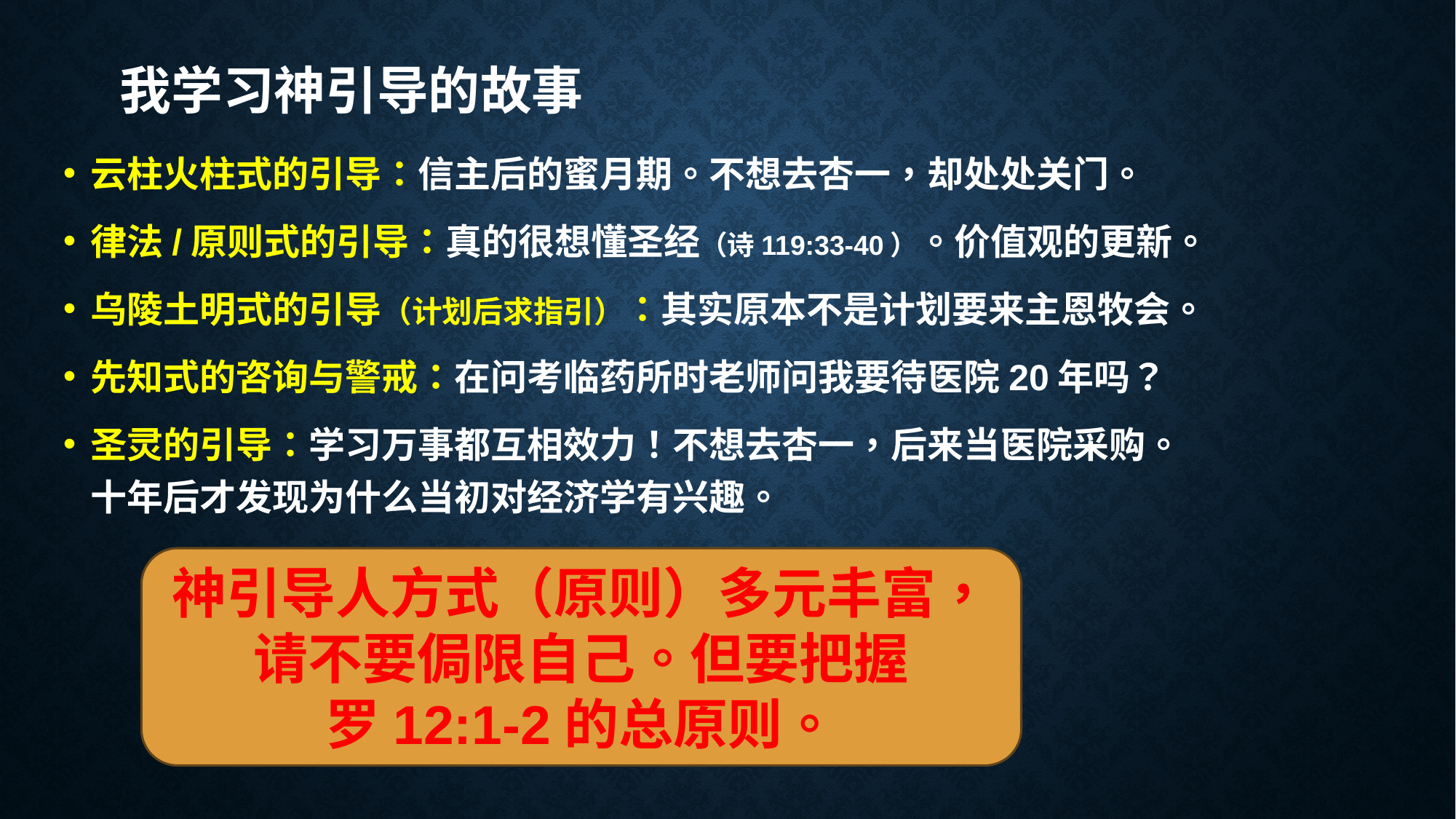

# 我学习神引导的故事
云柱火柱式的引导：信主后的蜜月期。不想去杏一，却处处关门。
律法/原则式的引导：真的很想懂圣经（诗119:33-40）。价值观的更新。
乌陵土明式的引导（计划后求指引）：其实原本不是计划要来主恩牧会。
先知式的咨询与警戒：在问考临药所时老师问我要待医院20年吗？
圣灵的引导：学习万事都互相效力！不想去杏一，后来当医院采购。十年后才发现为什么当初对经济学有兴趣。

神引导人方式（原则）多元丰富，请不要侷限自己。但要把握
罗12:1-2的总原则。